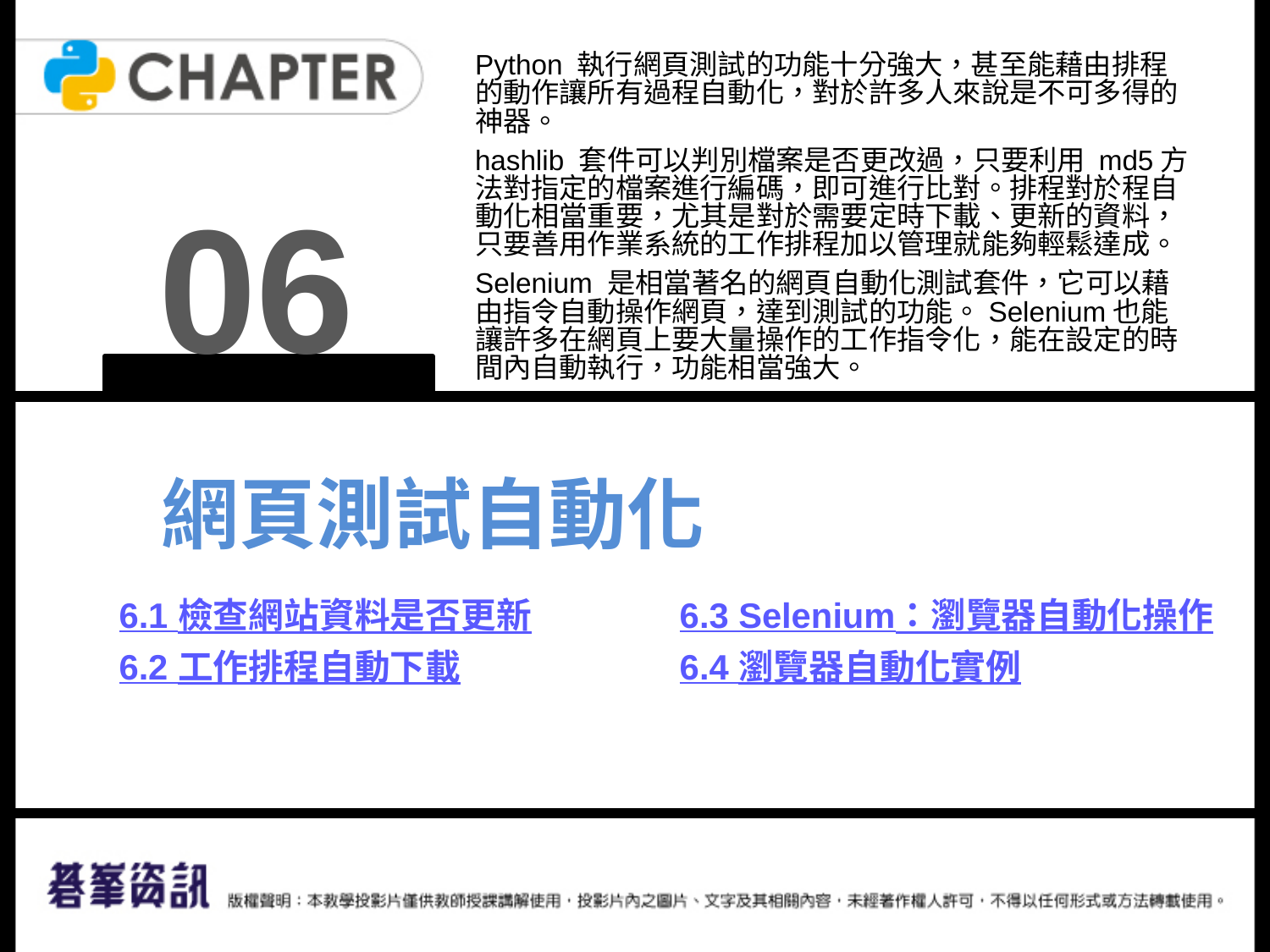

Python 執行網頁測試的功能十分強大，甚至能藉由排程的動作讓所有過程自動化，對於許多人來說是不可多得的神器。
hashlib 套件可以判別檔案是否更改過，只要利用 md5方法對指定的檔案進行編碼，即可進行比對。排程對於程自動化相當重要，尤其是對於需要定時下載、更新的資料，只要善用作業系統的工作排程加以管理就能夠輕鬆達成。
Selenium 是相當著名的網頁自動化測試套件，它可以藉由指令自動操作網頁，達到測試的功能。Selenium也能讓許多在網頁上要大量操作的工作指令化，能在設定的時間內自動執行，功能相當強大。
06
網頁測試自動化
6.1 檢查網站資料是否更新
6.2 工作排程自動下載

6.3 Selenium：瀏覽器自動化操作
6.4 瀏覽器自動化實例